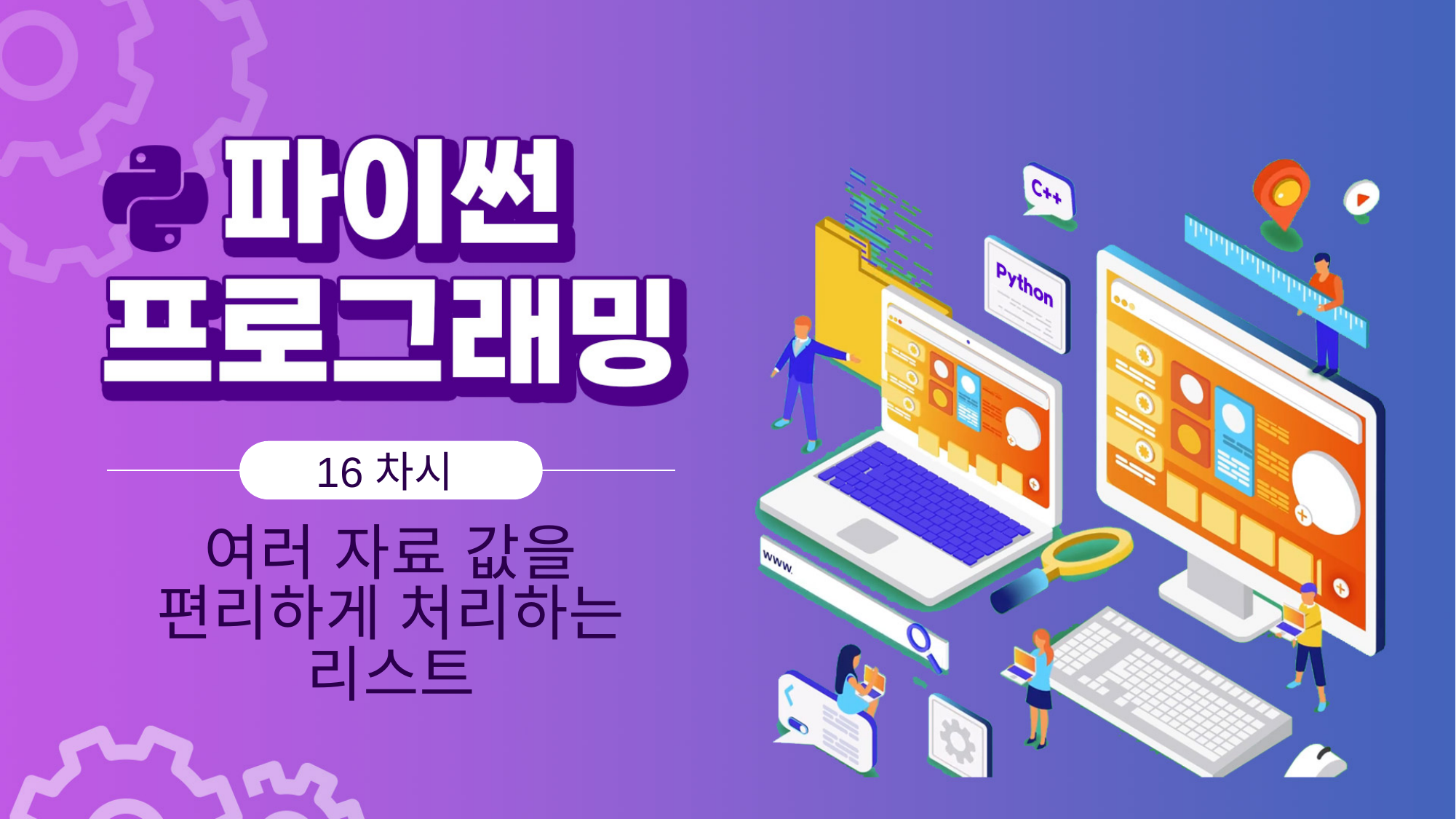

16차시
여러 자료 값을 편리하게 처리하는 리스트